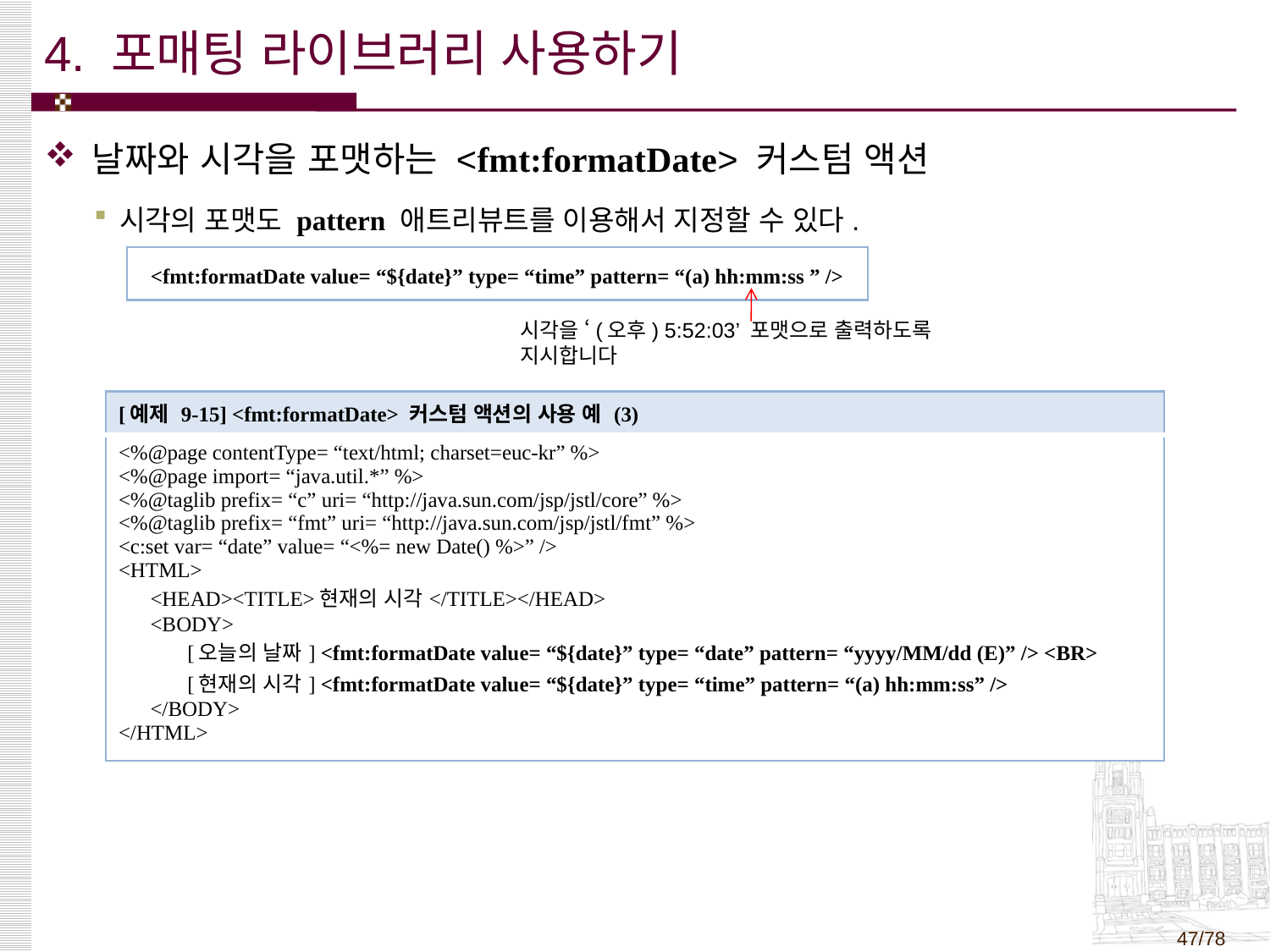

# 4. 포매팅 라이브러리 사용하기
날짜와 시각을 포맷하는 <fmt:formatDate> 커스텀 액션
시각의 포맷도 pattern 애트리뷰트를 이용해서 지정할 수 있다.

| <fmt:formatDate value= “${date}” type= “time” pattern= “(a) hh:mm:ss ” /> |
| --- |
시각을 ‘(오후) 5:52:03’ 포맷으로 출력하도록 지시합니다
| [예제 9-15] <fmt:formatDate> 커스텀 액션의 사용 예 (3) |
| --- |
| <%@page contentType= “text/html; charset=euc-kr” %> <%@page import= “java.util.\*” %> <%@taglib prefix= “c” uri= “http://java.sun.com/jsp/jstl/core” %> <%@taglib prefix= “fmt” uri= “http://java.sun.com/jsp/jstl/fmt” %> <c:set var= “date” value= “<%= new Date() %>” /> <HTML> <HEAD><TITLE>현재의 시각</TITLE></HEAD> <BODY> [오늘의 날짜] <fmt:formatDate value= “${date}” type= “date” pattern= “yyyy/MM/dd (E)” /> <BR> [현재의 시각] <fmt:formatDate value= “${date}” type= “time” pattern= “(a) hh:mm:ss” /> </BODY> </HTML> |